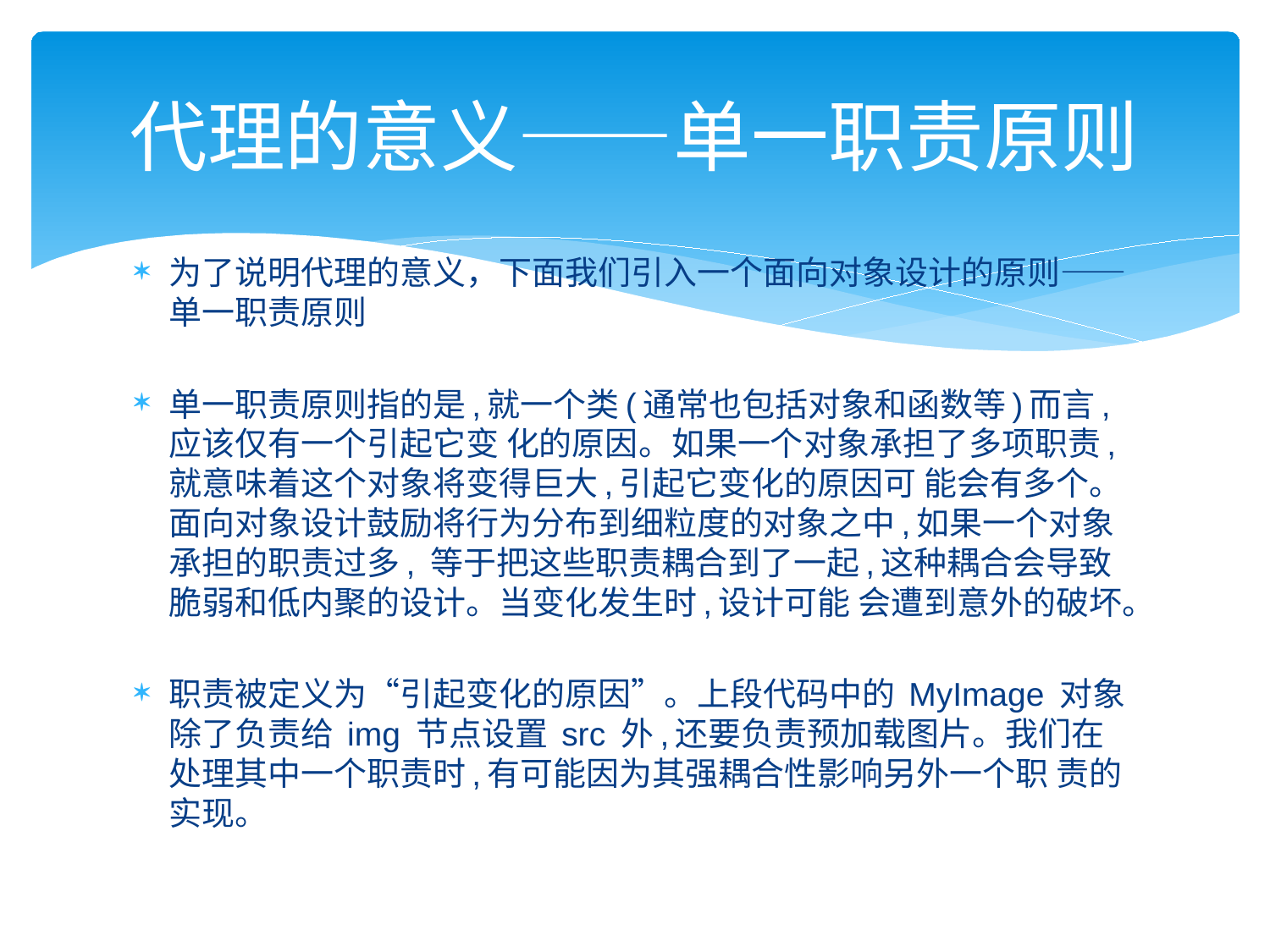

# 代理的意义——单一职责原则
为了说明代理的意义，下面我们引入一个面向对象设计的原则——单一职责原则

单一职责原则指的是,就一个类(通常也包括对象和函数等)而言,应该仅有一个引起它变 化的原因。如果一个对象承担了多项职责,就意味着这个对象将变得巨大,引起它变化的原因可 能会有多个。面向对象设计鼓励将行为分布到细粒度的对象之中,如果一个对象承担的职责过多, 等于把这些职责耦合到了一起,这种耦合会导致脆弱和低内聚的设计。当变化发生时,设计可能 会遭到意外的破坏。

职责被定义为“引起变化的原因”。上段代码中的 MyImage 对象除了负责给 img 节点设置 src 外,还要负责预加载图片。我们在处理其中一个职责时,有可能因为其强耦合性影响另外一个职 责的实现。